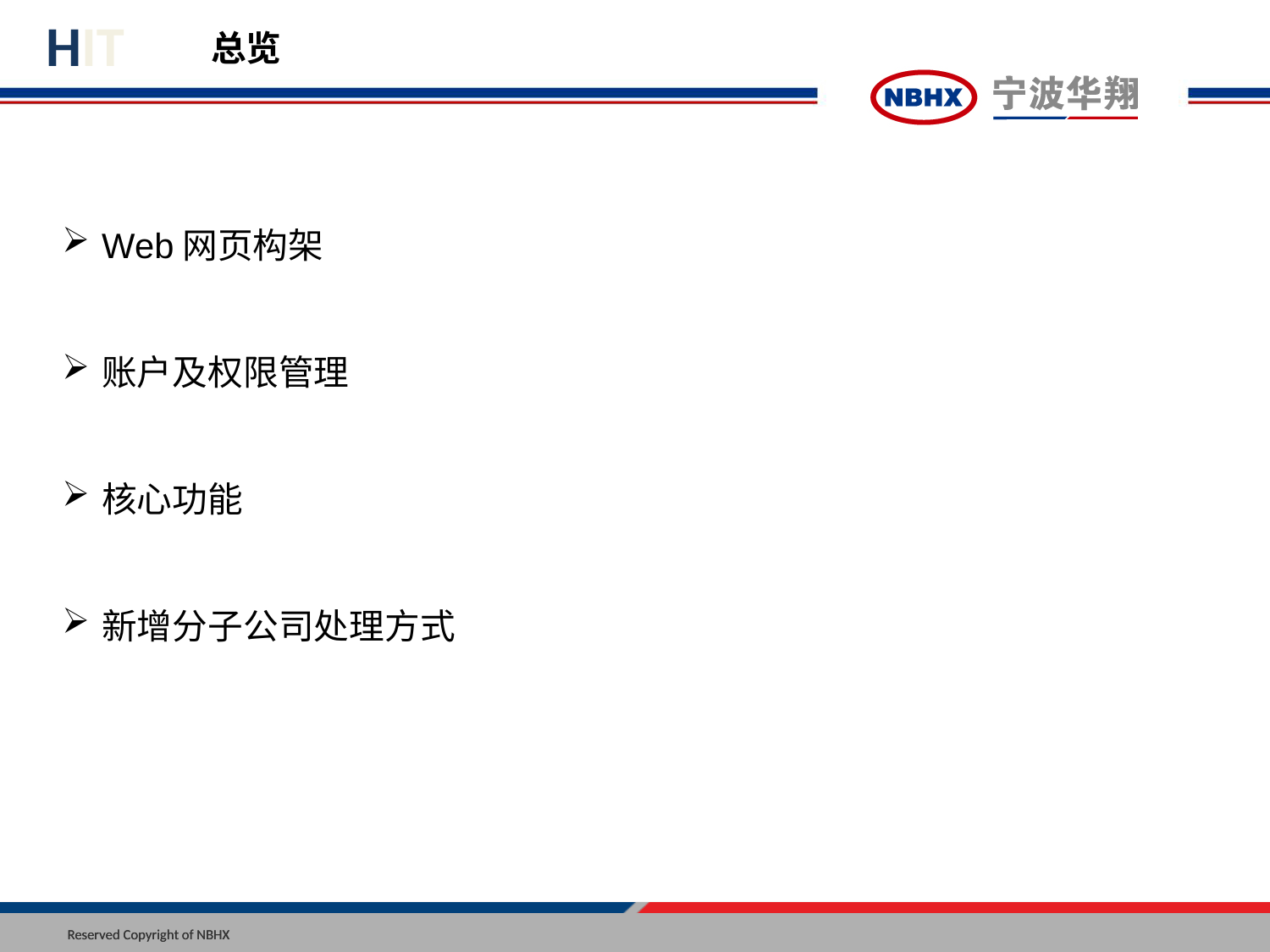

总览

Web网页构架

账户及权限管理

核心功能

新增分子公司处理方式

Reserved Copyright of NBHX